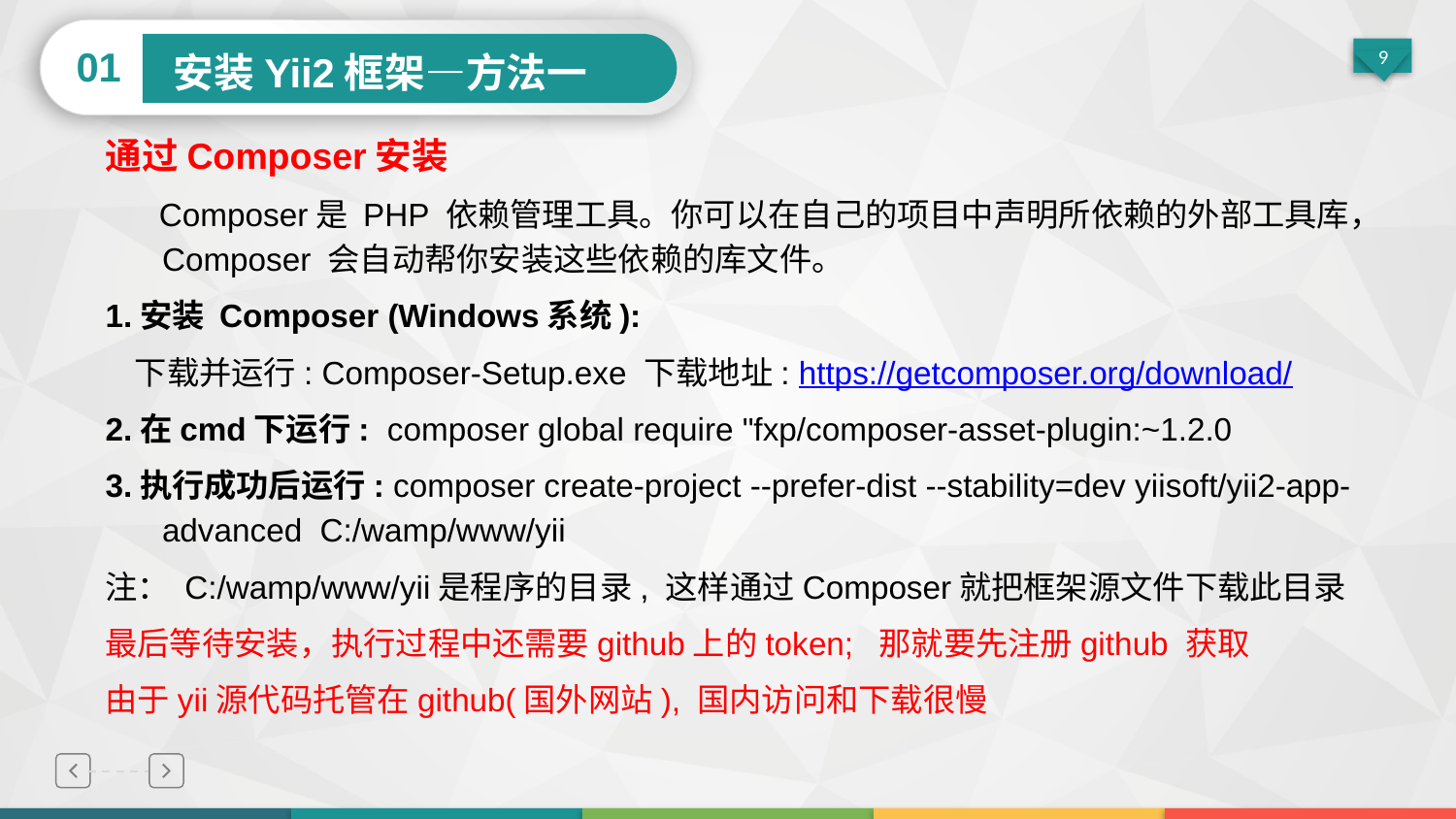

01
安装Yii2框架—方法一
通过Composer安装
      Composer是 PHP 依赖管理工具。你可以在自己的项目中声明所依赖的外部工具库，Composer 会自动帮你安装这些依赖的库文件。
1.安装 Composer (Windows系统):
   下载并运行: Composer-Setup.exe 下载地址: https://getcomposer.org/download/
2.在cmd下运行:  composer global require "fxp/composer-asset-plugin:~1.2.0
3.执行成功后运行: composer create-project --prefer-dist --stability=dev yiisoft/yii2-app-advanced  C:/wamp/www/yii
注： C:/wamp/www/yii是程序的目录, 这样通过Composer就把框架源文件下载此目录
最后等待安装，执行过程中还需要github上的token;  那就要先注册github 获取
由于yii源代码托管在github(国外网站), 国内访问和下载很慢